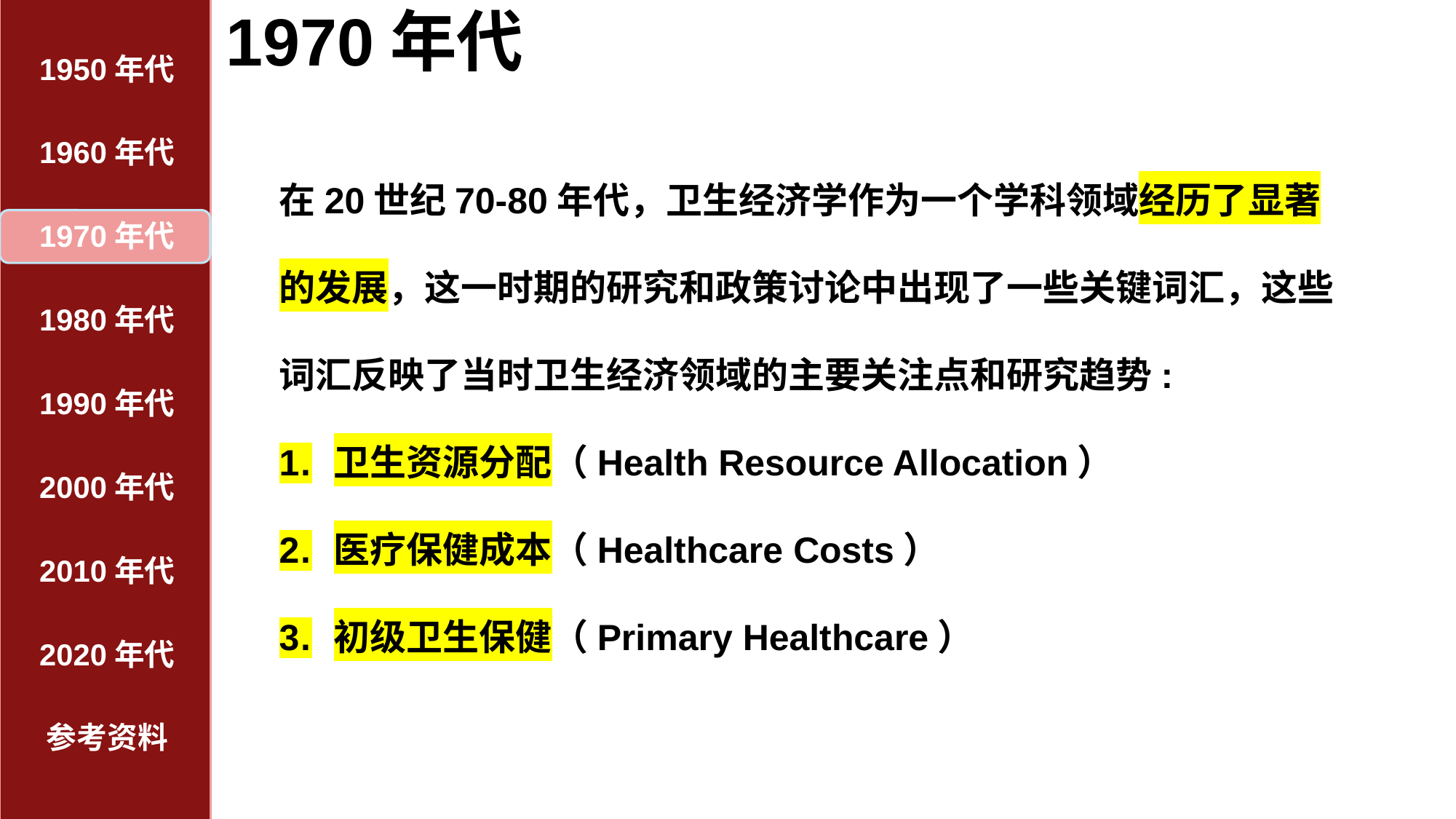

# 1970年代

1950年代
1960年代
在20世纪70-80年代，卫生经济学作为一个学科领域经历了显著的发展，这一时期的研究和政策讨论中出现了一些关键词汇，这些词汇反映了当时卫生经济领域的主要关注点和研究趋势:
卫生资源分配（Health Resource Allocation）
医疗保健成本（Healthcare Costs）
初级卫生保健（Primary Healthcare）

1970年代
1980年代

1990年代

2000年代
2010年代
2020年代
参考资料